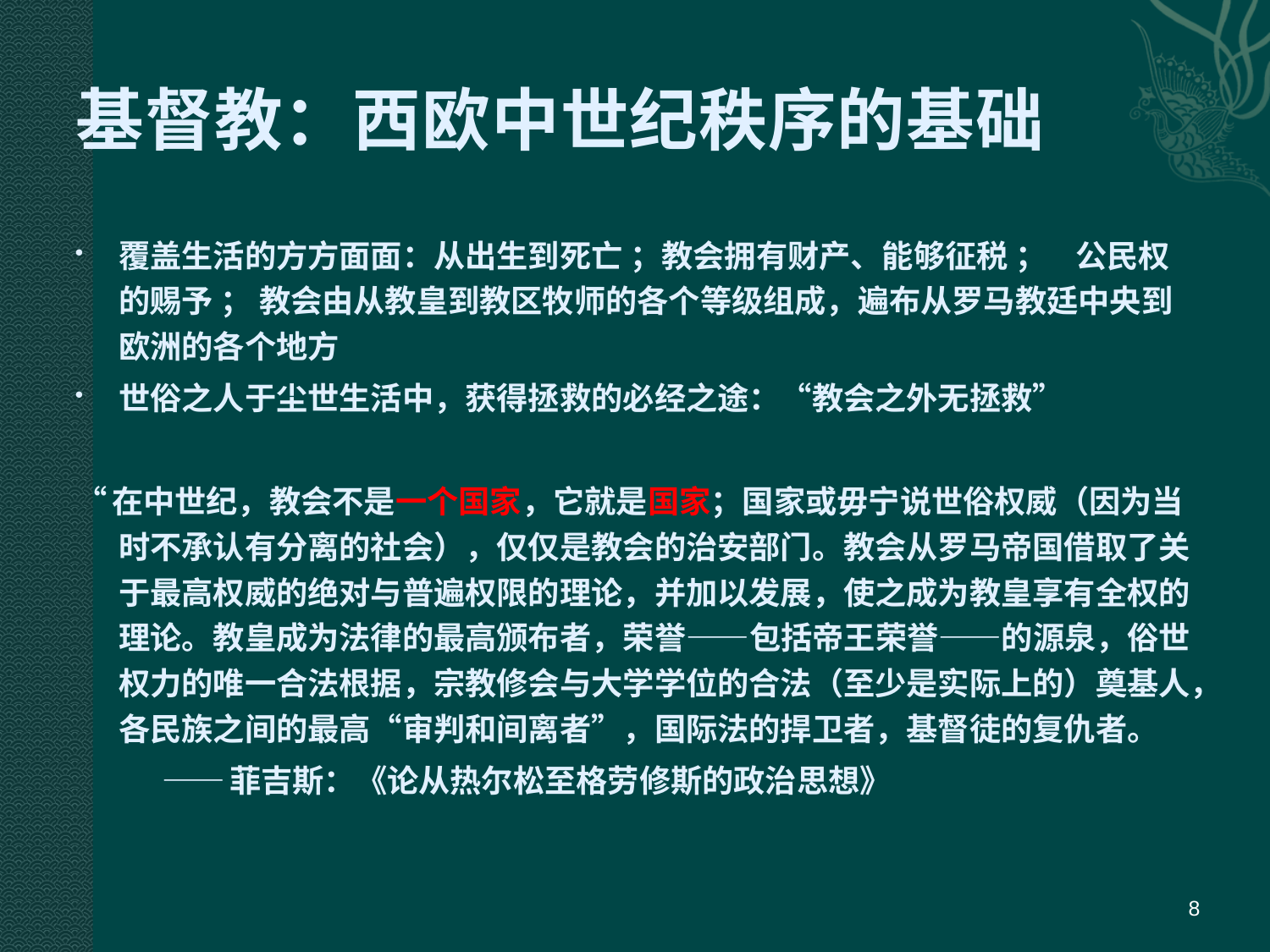

# 基督教：西欧中世纪秩序的基础
覆盖生活的方方面面：从出生到死亡 ；教会拥有财产、能够征税 ；    公民权的赐予 ； 教会由从教皇到教区牧师的各个等级组成，遍布从罗马教廷中央到欧洲的各个地方
世俗之人于尘世生活中，获得拯救的必经之途：“教会之外无拯救”

“在中世纪，教会不是一个国家，它就是国家；国家或毋宁说世俗权威（因为当时不承认有分离的社会），仅仅是教会的治安部门。教会从罗马帝国借取了关于最高权威的绝对与普遍权限的理论，并加以发展，使之成为教皇享有全权的理论。教皇成为法律的最高颁布者，荣誉——包括帝王荣誉——的源泉，俗世权力的唯一合法根据，宗教修会与大学学位的合法（至少是实际上的）奠基人，各民族之间的最高“审判和间离者”，国际法的捍卫者，基督徒的复仇者。
            ——菲吉斯：《论从热尔松至格劳修斯的政治思想》

8